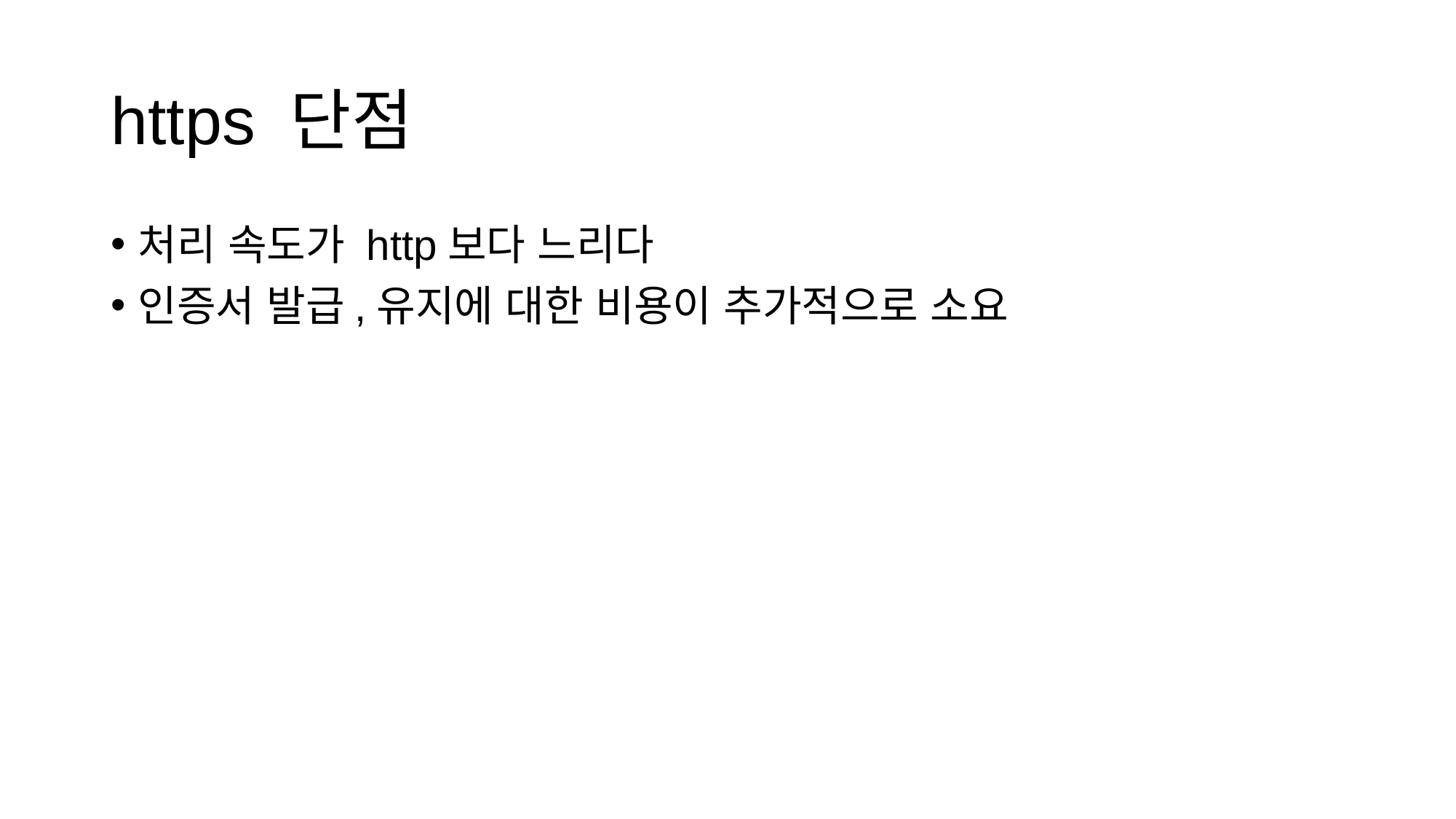

# https 단점
처리 속도가 http보다 느리다
인증서 발급,유지에 대한 비용이 추가적으로 소요